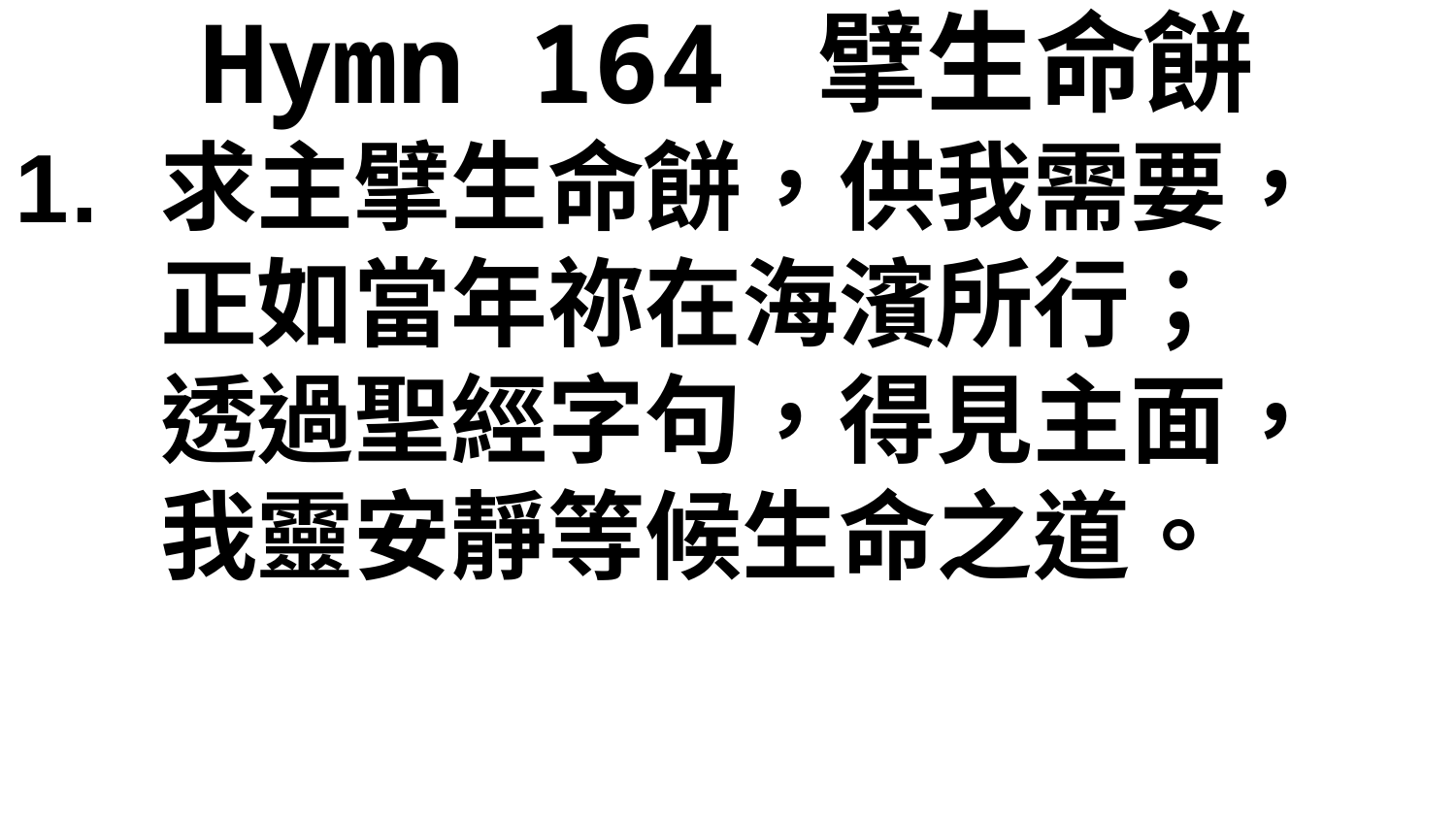

# Hymn 164 擘生命餅
求主擘生命餅，供我需要，
正如當年祢在海濱所行；
透過聖經字句，得見主面，
我靈安靜等候生命之道。